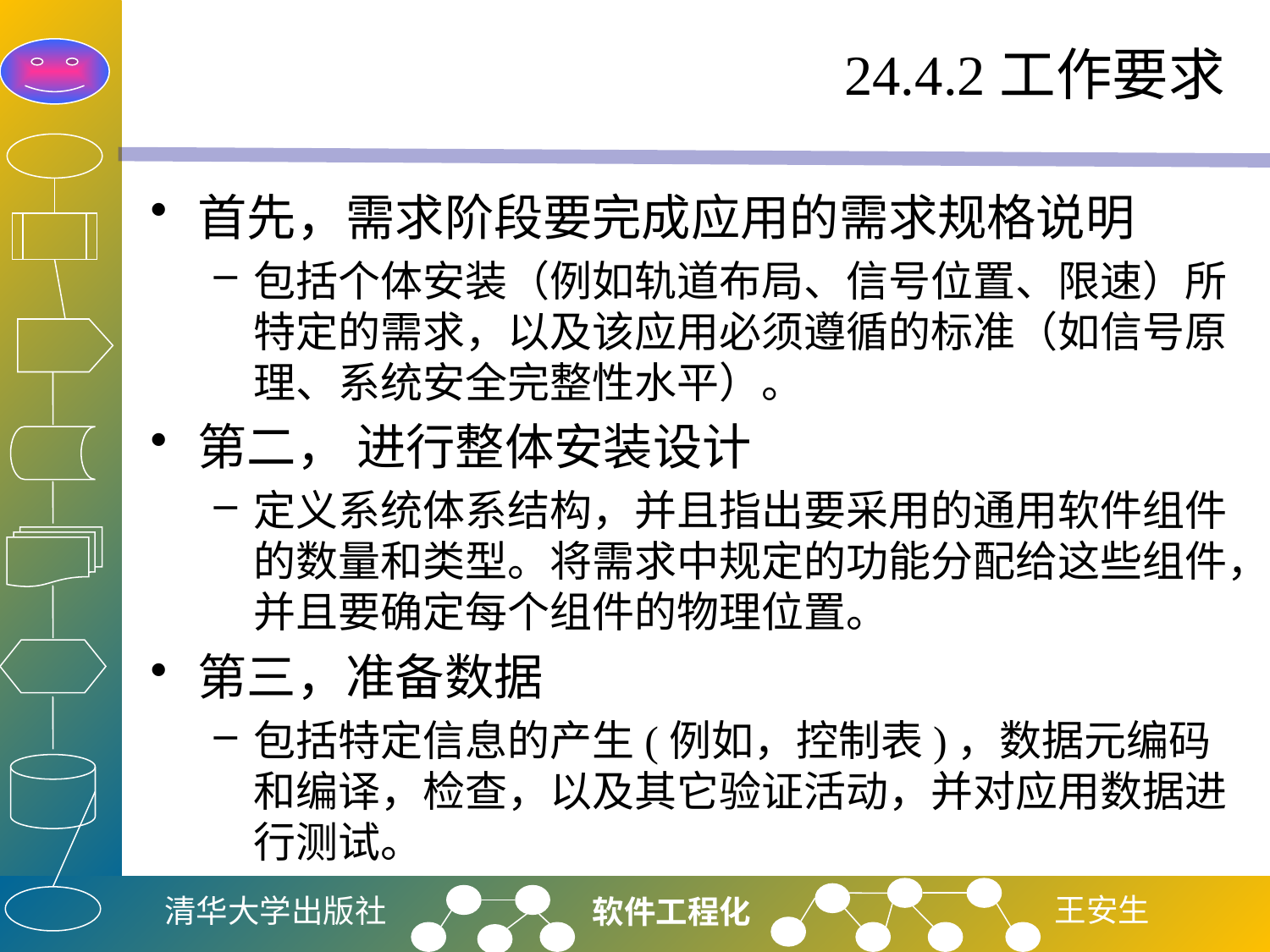

# 24.4.2工作要求
首先，需求阶段要完成应用的需求规格说明
包括个体安装（例如轨道布局、信号位置、限速）所特定的需求，以及该应用必须遵循的标准（如信号原理、系统安全完整性水平）。
第二， 进行整体安装设计
定义系统体系结构，并且指出要采用的通用软件组件的数量和类型。将需求中规定的功能分配给这些组件，并且要确定每个组件的物理位置。
第三，准备数据
包括特定信息的产生(例如，控制表)，数据元编码和编译，检查，以及其它验证活动，并对应用数据进行测试。